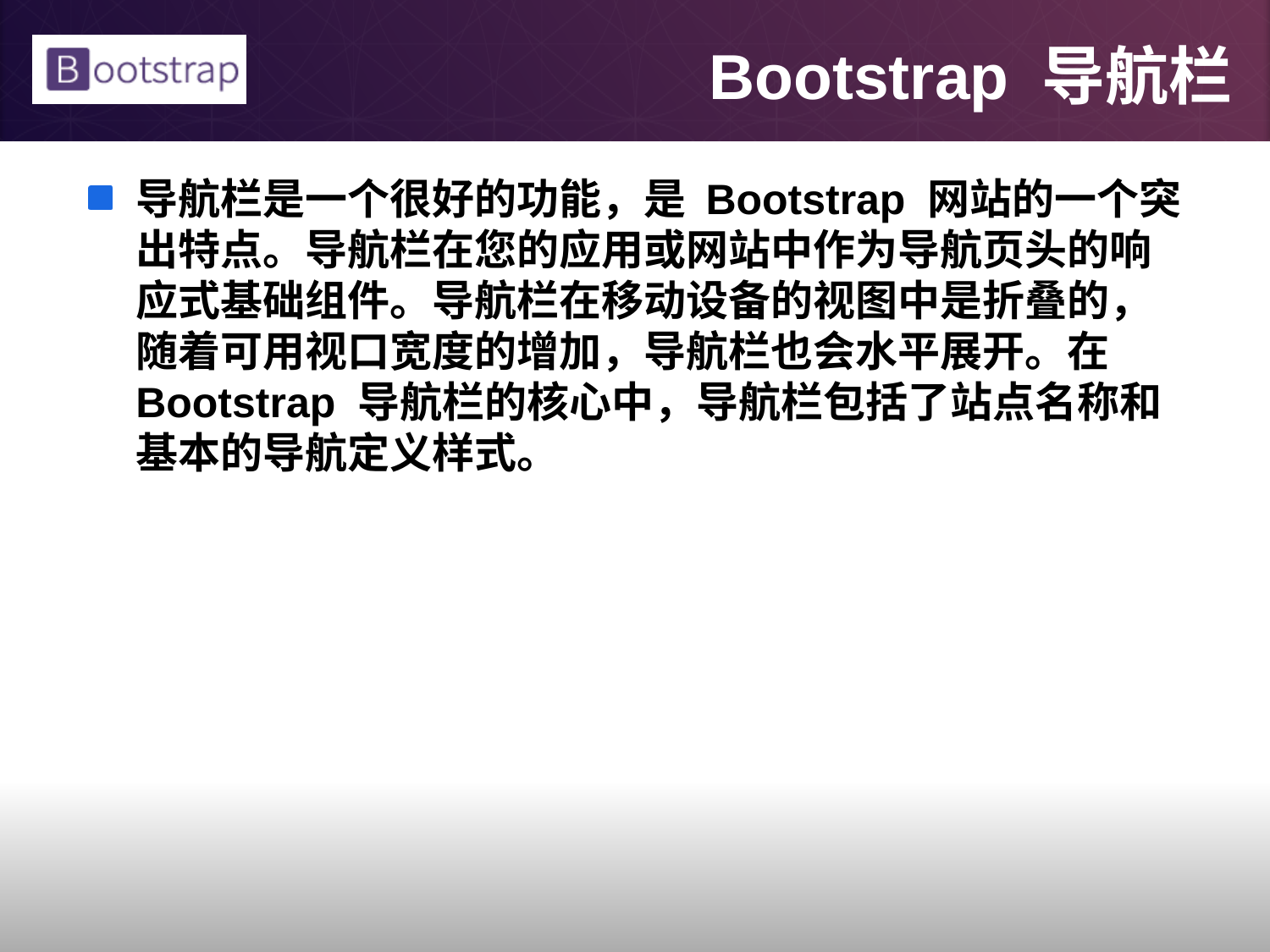

# Bootstrap 导航栏
导航栏是一个很好的功能，是 Bootstrap 网站的一个突出特点。导航栏在您的应用或网站中作为导航页头的响应式基础组件。导航栏在移动设备的视图中是折叠的，随着可用视口宽度的增加，导航栏也会水平展开。在 Bootstrap 导航栏的核心中，导航栏包括了站点名称和基本的导航定义样式。